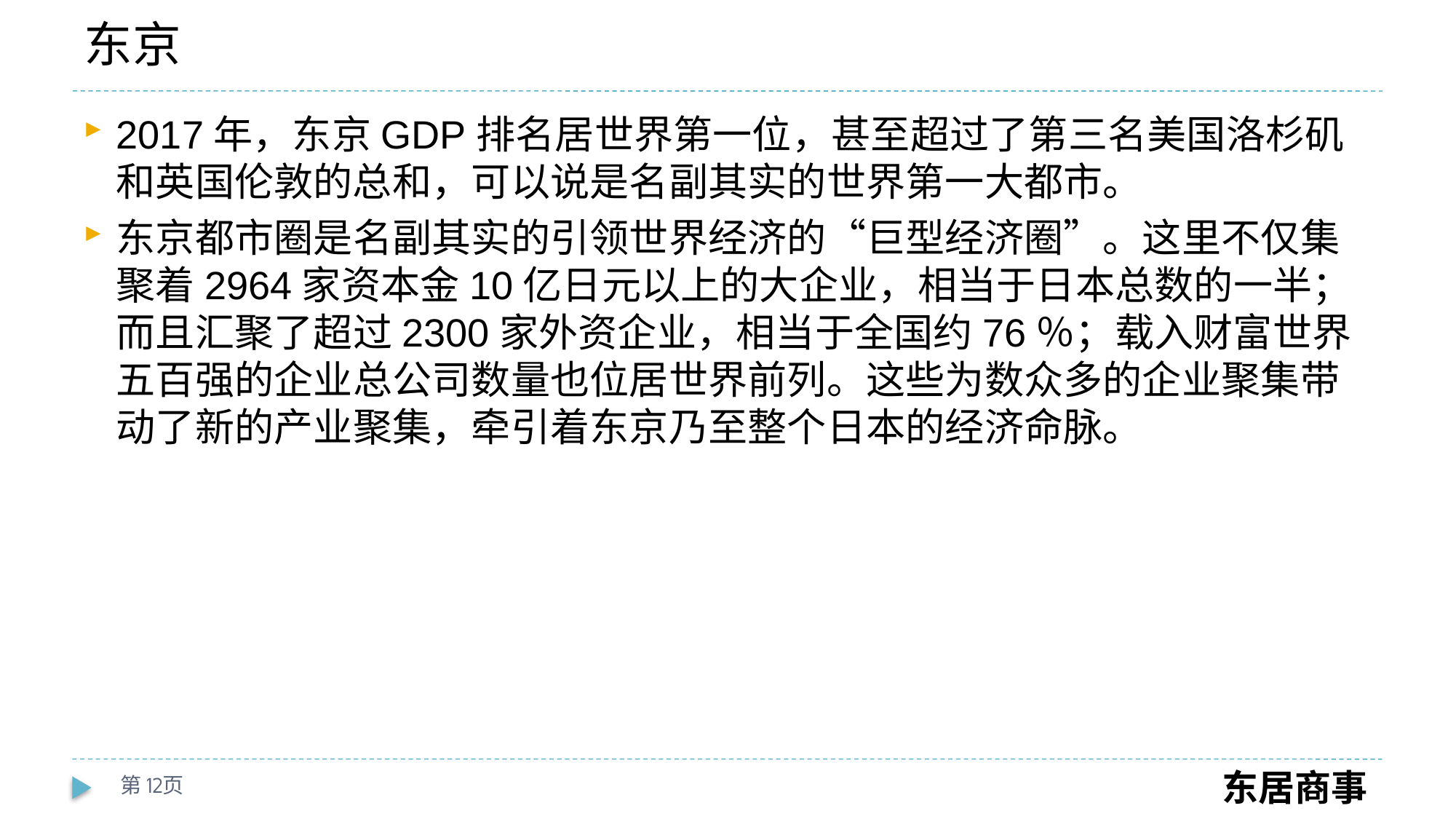

# 东京
2017年，东京GDP排名居世界第一位，甚至超过了第三名美国洛杉矶和英国伦敦的总和，可以说是名副其实的世界第一大都市。
东京都市圈是名副其实的引领世界经济的“巨型经济圈”。这里不仅集聚着2964家资本金10亿日元以上的大企业，相当于日本总数的一半；而且汇聚了超过2300家外资企业，相当于全国约76％；载入财富世界五百强的企业总公司数量也位居世界前列。这些为数众多的企业聚集带动了新的产业聚集，牵引着东京乃至整个日本的经济命脉。

第12页